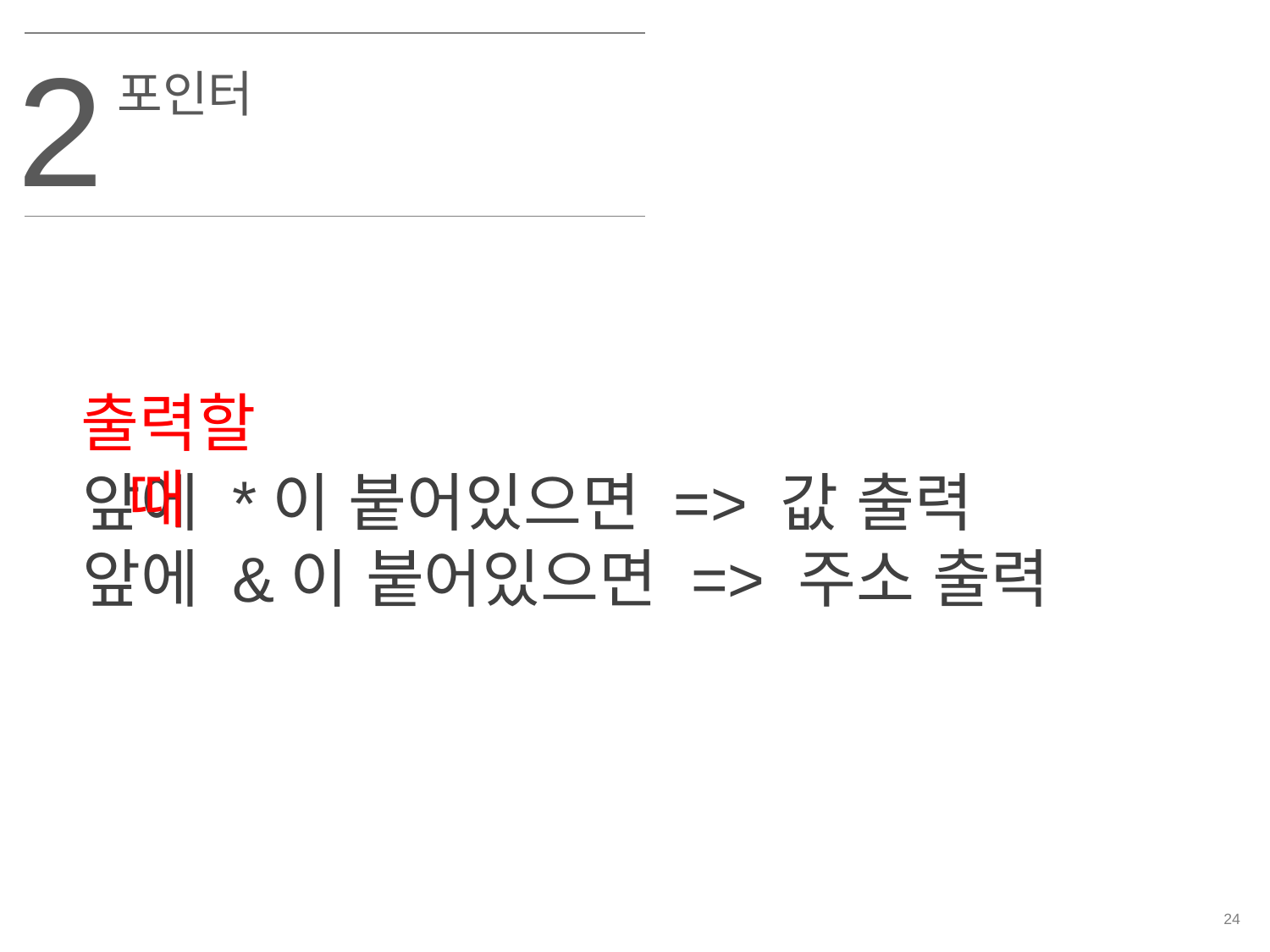

2
포인터

출력할 때
앞에 *이 붙어있으면 => 값 출력
앞에 &이 붙어있으면 => 주소 출력